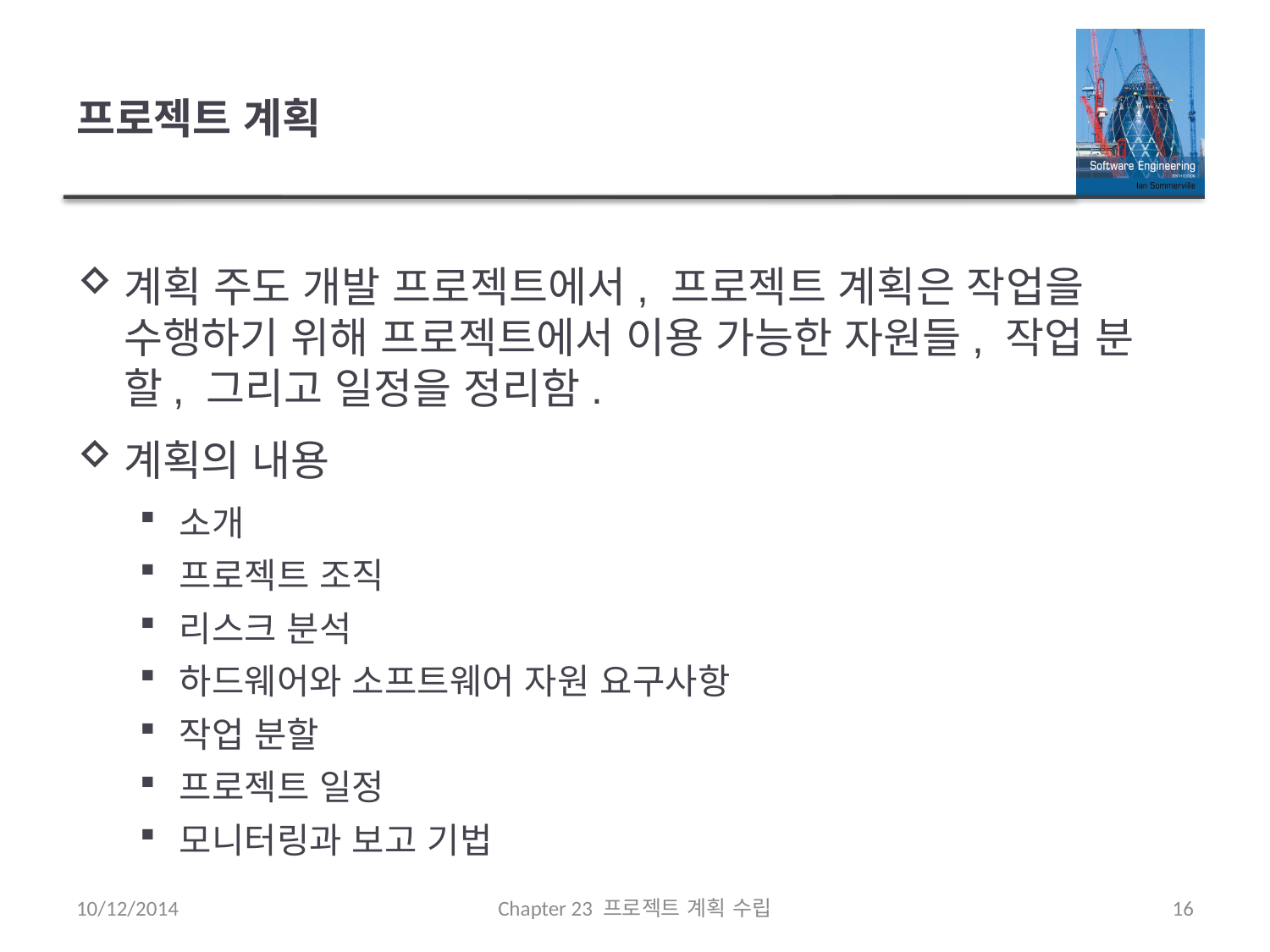

# 프로젝트 계획
계획 주도 개발 프로젝트에서, 프로젝트 계획은 작업을 수행하기 위해 프로젝트에서 이용 가능한 자원들, 작업 분할, 그리고 일정을 정리함.
계획의 내용
소개
프로젝트 조직
리스크 분석
하드웨어와 소프트웨어 자원 요구사항
작업 분할
프로젝트 일정
모니터링과 보고 기법
10/12/2014
Chapter 23 프로젝트 계획 수립
16